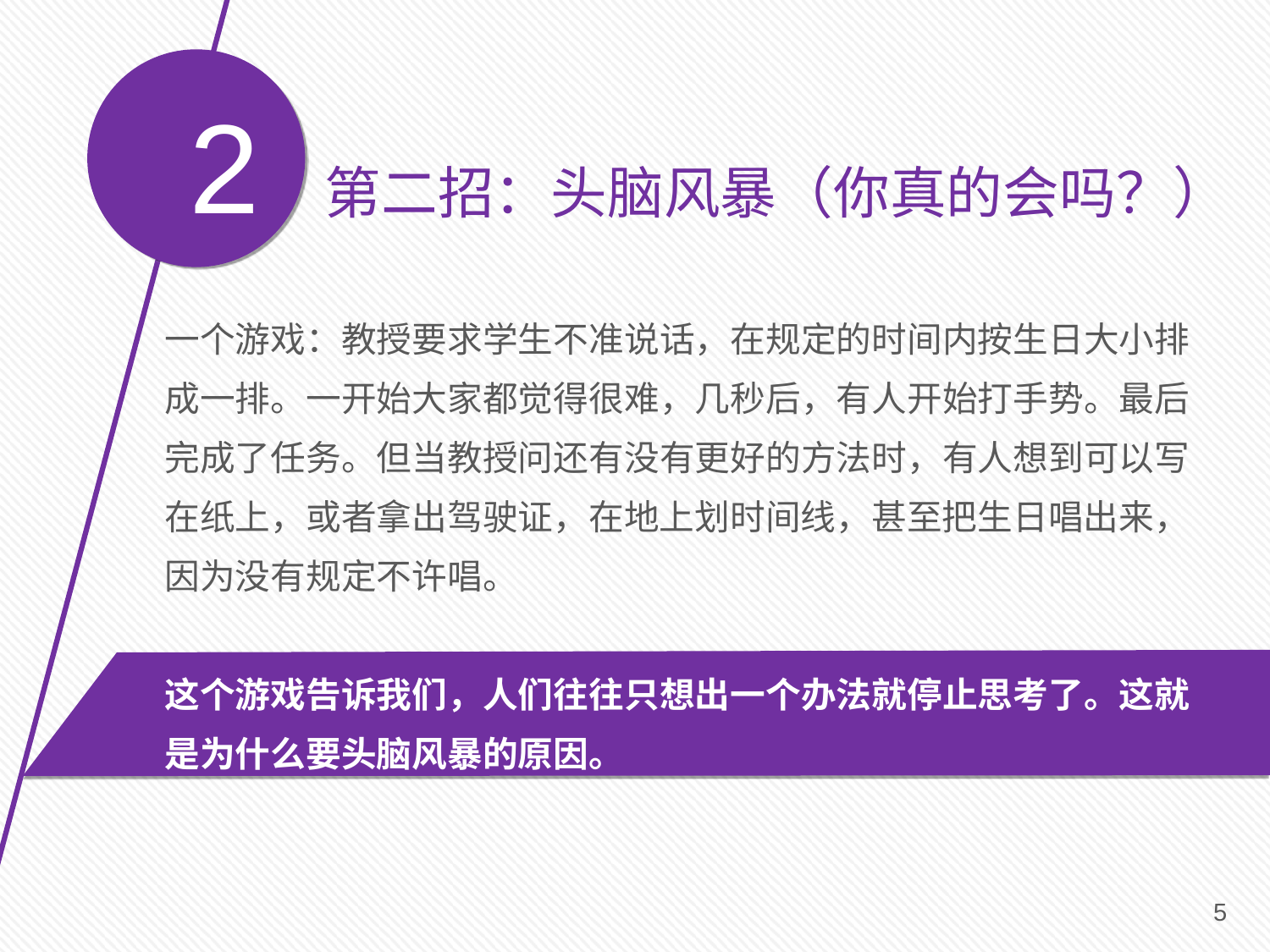

2  第二招：头脑风暴（你真的会吗？）
一个游戏：教授要求学生不准说话，在规定的时间内按生日大小排成一排。一开始大家都觉得很难，几秒后，有人开始打手势。最后完成了任务。但当教授问还有没有更好的方法时，有人想到可以写在纸上，或者拿出驾驶证，在地上划时间线，甚至把生日唱出来，因为没有规定不许唱。

这个游戏告诉我们，人们往往只想出一个办法就停止思考了。这就是为什么要头脑风暴的原因。

5